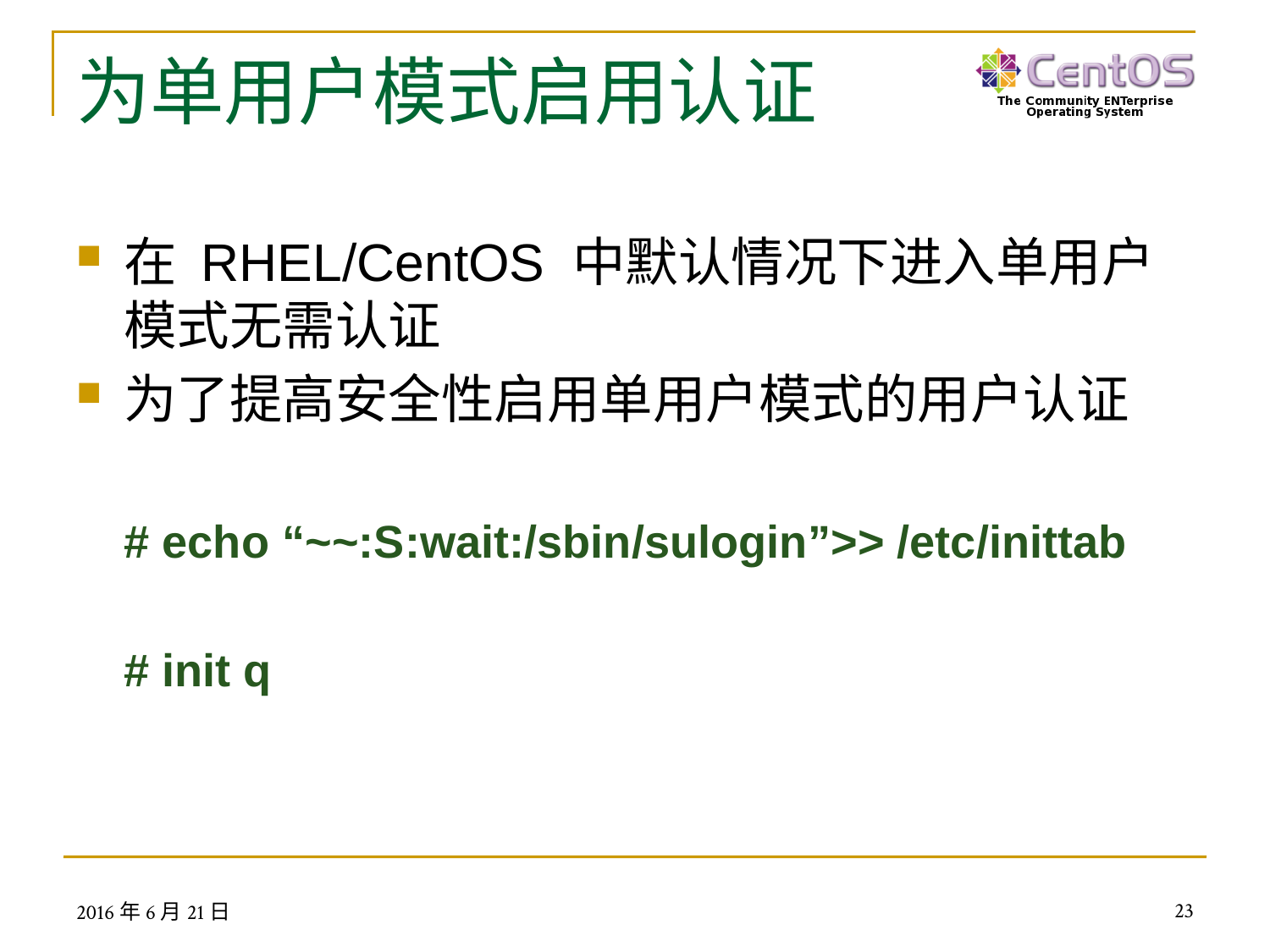

# 为单用户模式启用认证
在 RHEL/CentOS 中默认情况下进入单用户模式无需认证
为了提高安全性启用单用户模式的用户认证

# echo “~~:S:wait:/sbin/sulogin”>> /etc/inittab

# init q

2016年6月21日
23